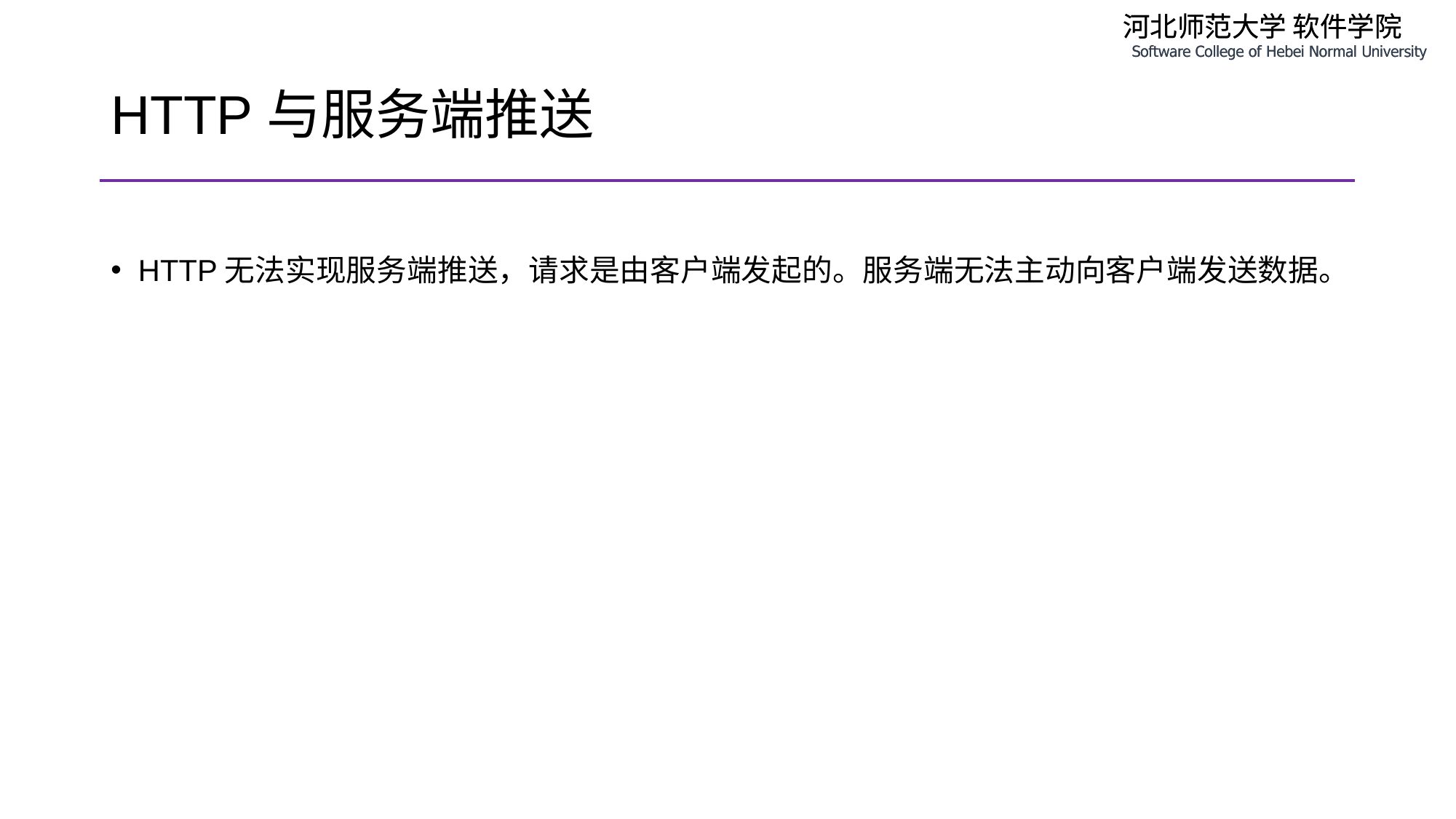

# HTTP与服务端推送

HTTP无法实现服务端推送，请求是由客户端发起的。服务端无法主动向客户端发送数据。